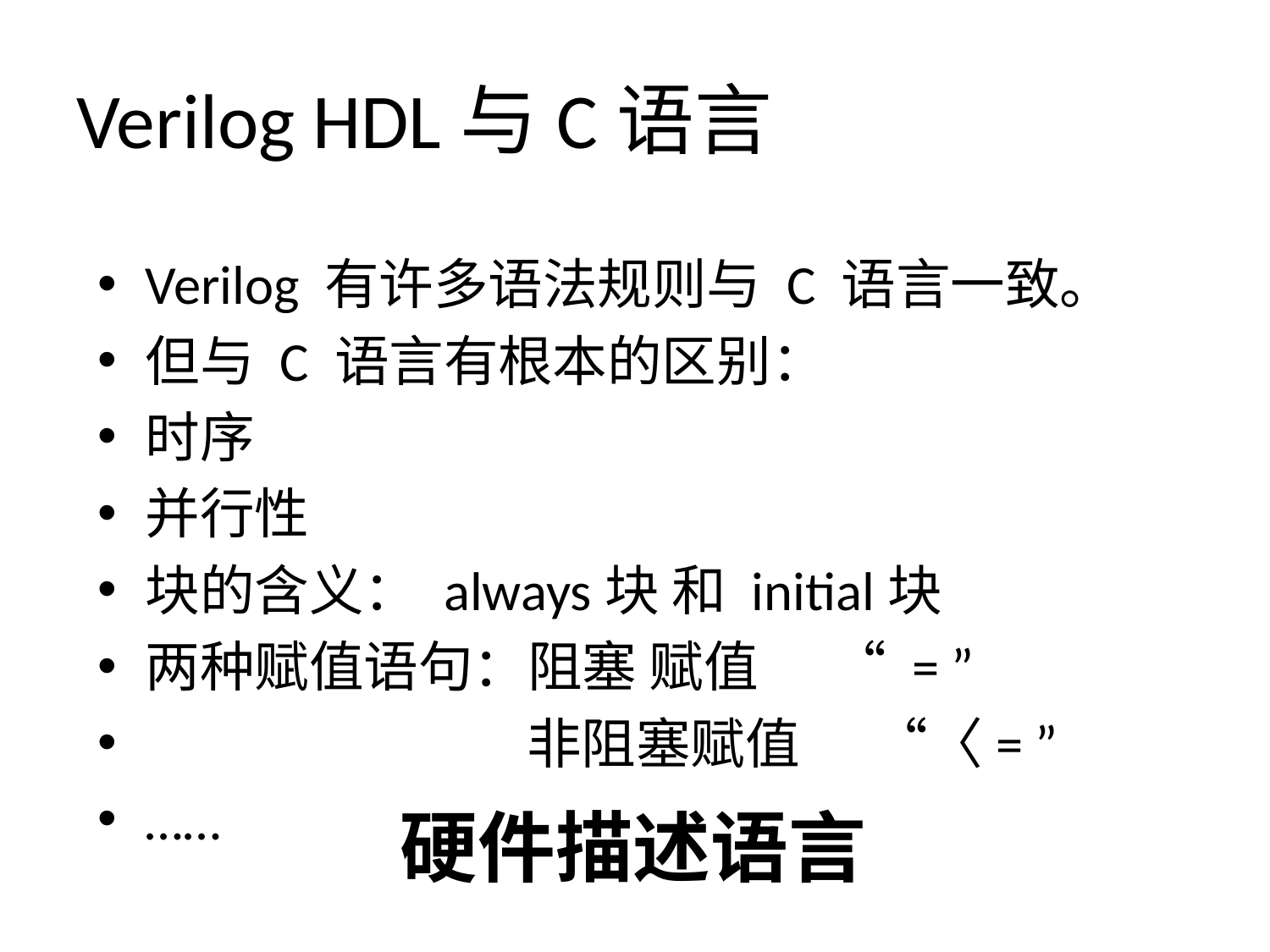

Verilog HDL与C语言
Verilog 有许多语法规则与 C 语言一致。
但与 C 语言有根本的区别：
时序
并行性
块的含义： always块 和 initial块
两种赋值语句：阻塞 赋值      “ = ”
                              非阻塞赋值      “〈= ”
……
# Verilog 与 C 的主要不同点
硬件描述语言
18